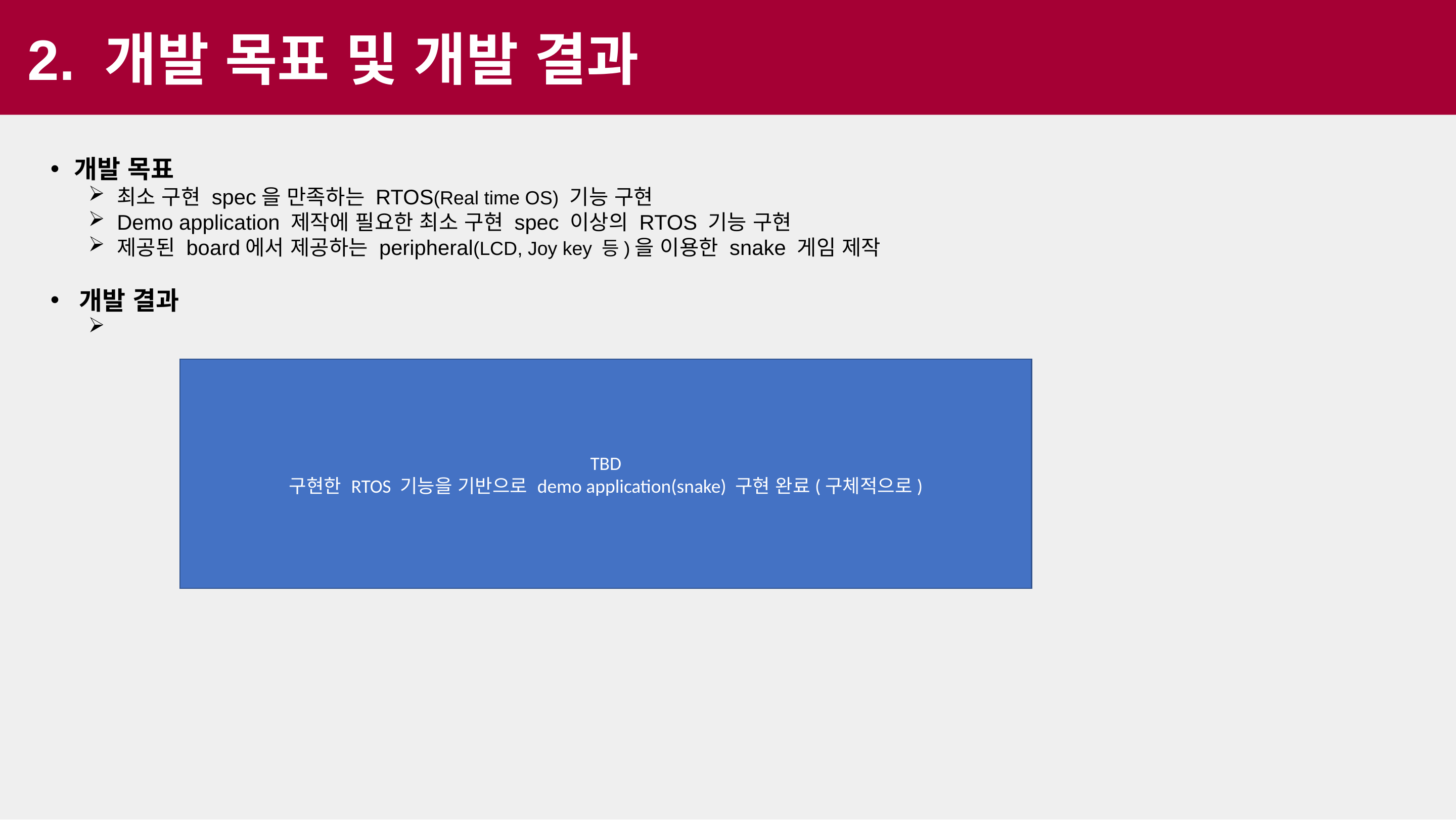

2. 개발 목표 및 개발 결과
개발 목표
최소 구현 spec을 만족하는 RTOS(Real time OS) 기능 구현
Demo application 제작에 필요한 최소 구현 spec 이상의 RTOS 기능 구현
제공된 board에서 제공하는 peripheral(LCD, Joy key 등)을 이용한 snake 게임 제작

개발 결과

TBD
구현한 RTOS 기능을 기반으로 demo application(snake) 구현 완료(구체적으로)
처음 기획한 개발 목표(RTOS 잘 되게 하는 거)
실제 개발 결과 소개(잘 되는거 – snake를 통해 보여줌)
가급적 결과 내용을 상세히 기술ㅇㅋ
페이지 수 무관ㅇㅋ